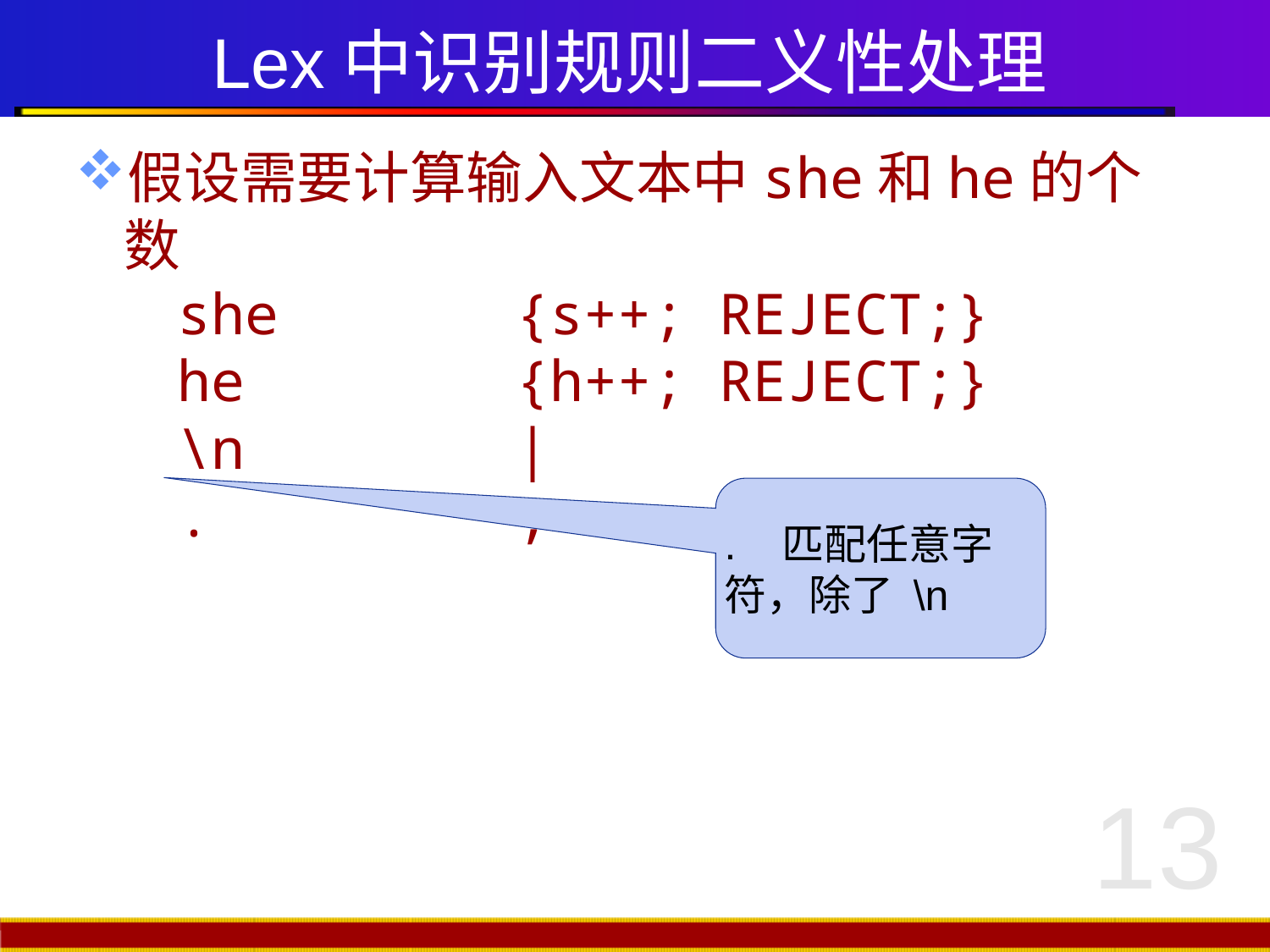

# Lex中识别规则二义性处理
假设需要计算输入文本中she和he的个数
   she       {s++; REJECT;}
   he        {h++; REJECT;}
   \n        |
   .         ;

.   匹配任意字符，除了 \n
13